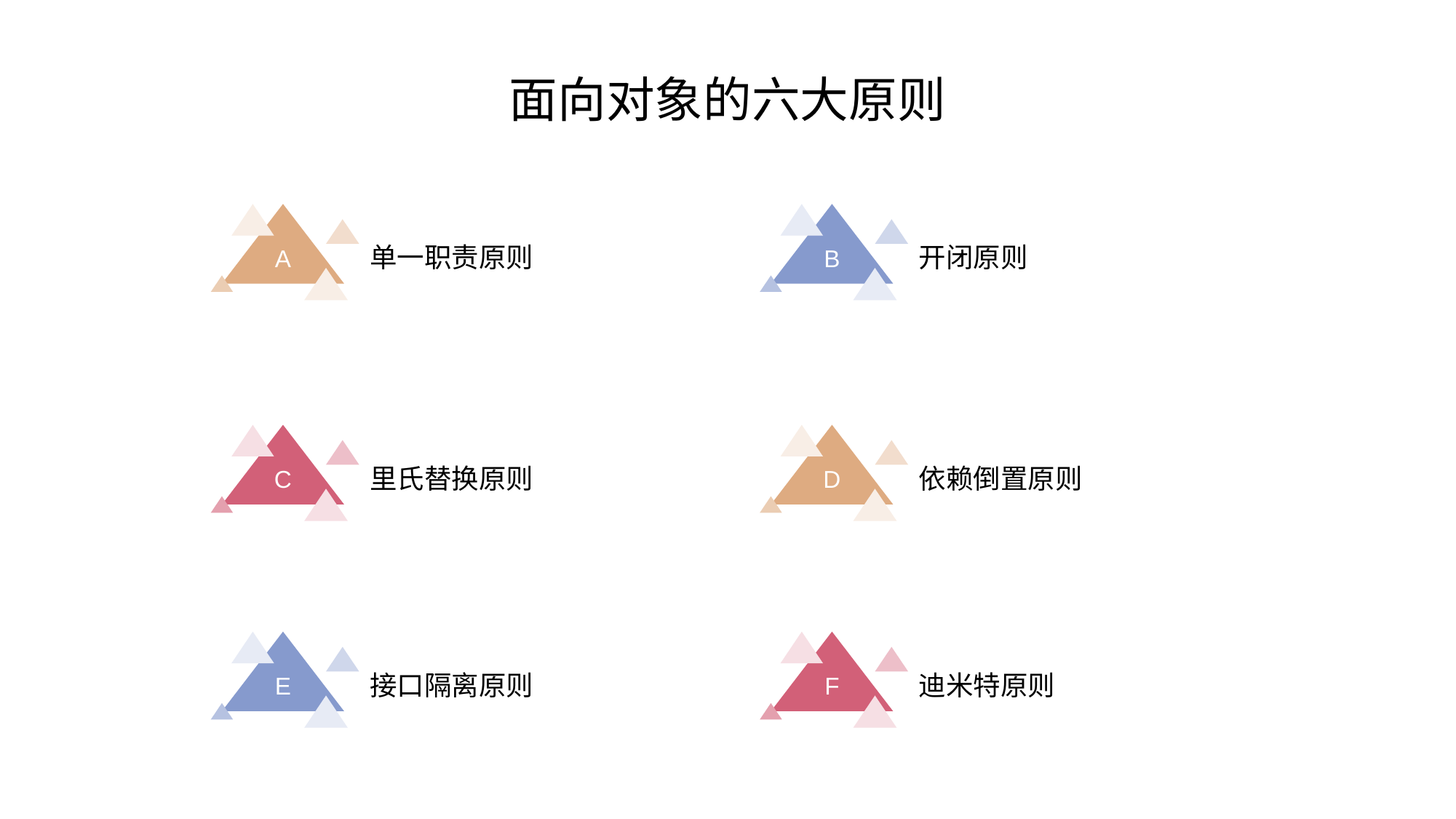

面向对象的六大原则
单一职责原则
开闭原则
A

B

里氏替换原则
依赖倒置原则
C

D

接口隔离原则
迪米特原则
E

F